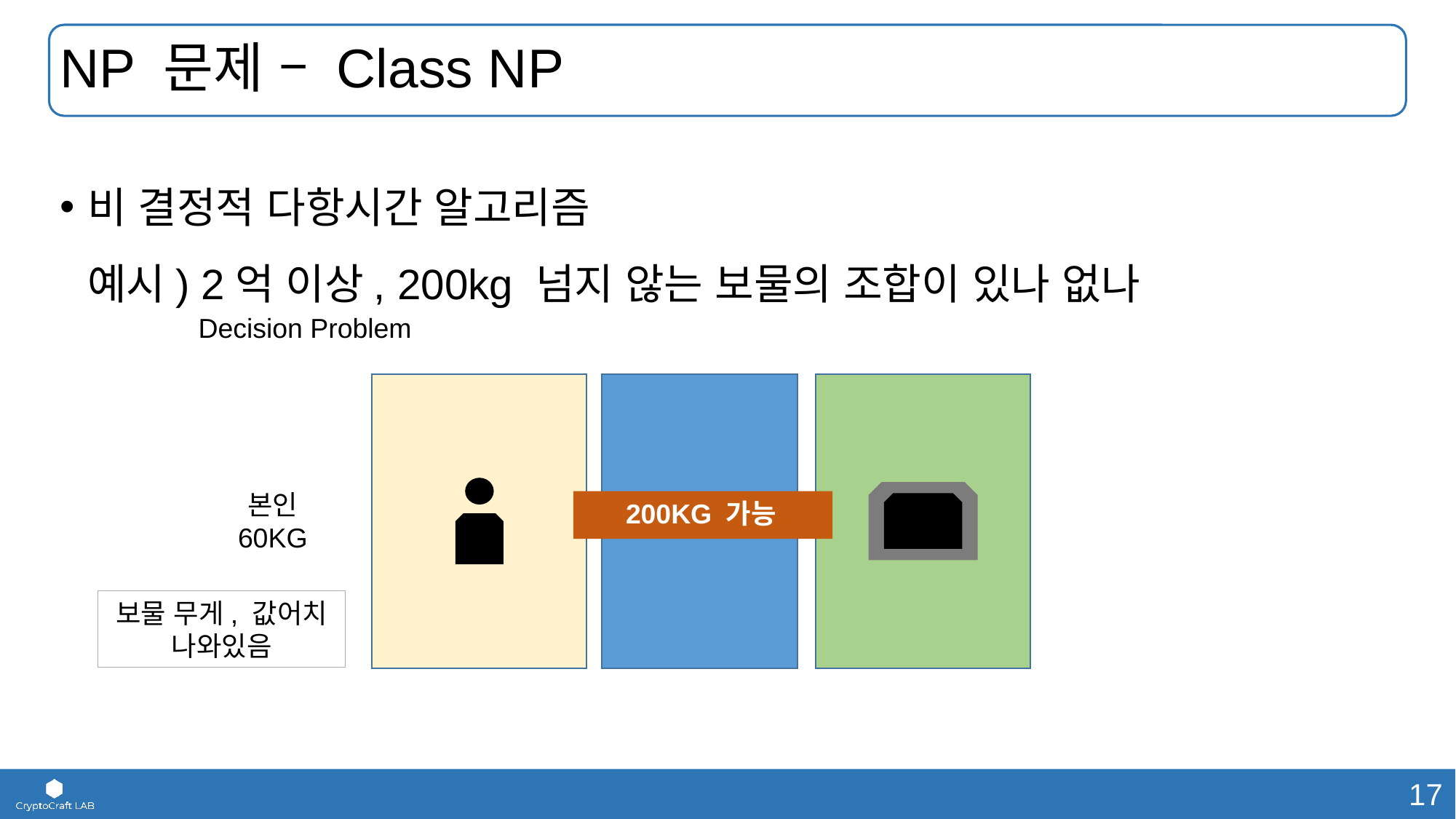

# NP 문제 – Class NP
비 결정적 다항시간 알고리즘
예시) 2억 이상, 200kg 넘지 않는 보물의 조합이 있나 없나
Decision Problem

본인
60KG

200KG 가능
보물 무게, 값어치 나와있음